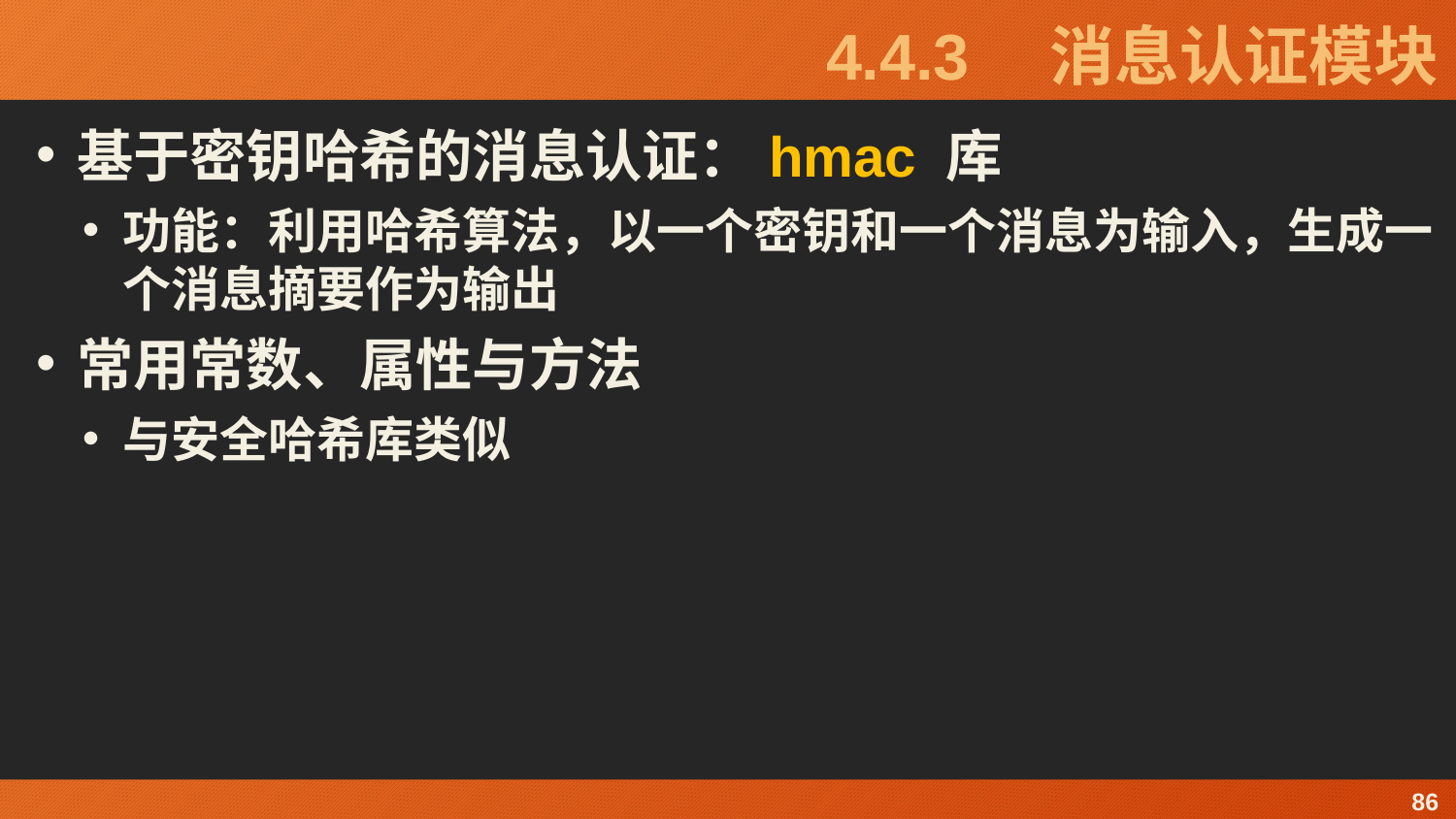

# 4.4.3　消息认证模块
基于密钥哈希的消息认证：hmac 库
功能：利用哈希算法，以一个密钥和一个消息为输入，生成一个消息摘要作为输出
常用常数、属性与方法
与安全哈希库类似
86